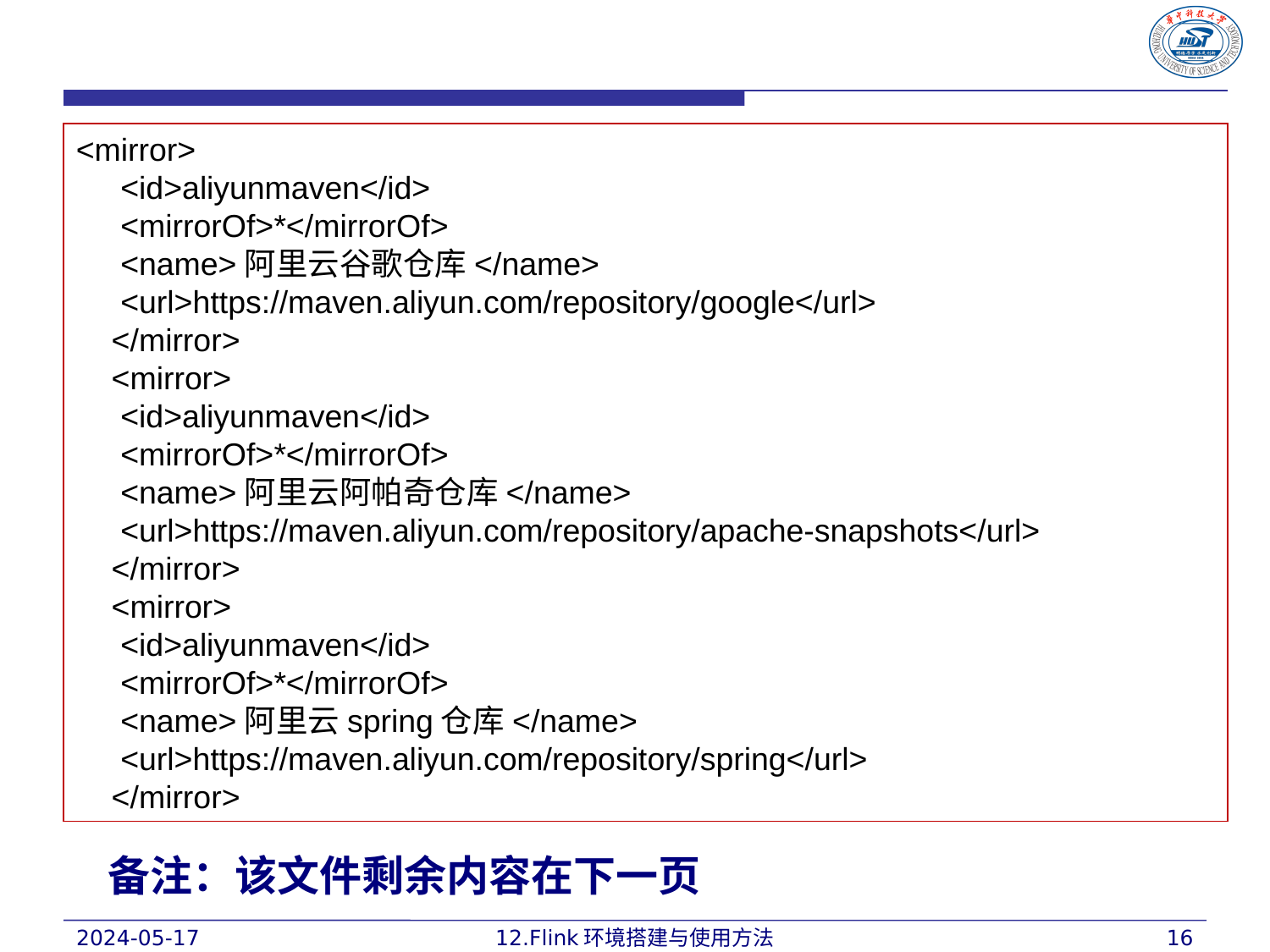

<mirror>
     <id>aliyunmaven</id>
     <mirrorOf>*</mirrorOf>
     <name>阿里云谷歌仓库</name>
     <url>https://maven.aliyun.com/repository/google</url>
    </mirror>
    <mirror>
     <id>aliyunmaven</id>
     <mirrorOf>*</mirrorOf>
     <name>阿里云阿帕奇仓库</name>
     <url>https://maven.aliyun.com/repository/apache-snapshots</url>
    </mirror>
    <mirror>
     <id>aliyunmaven</id>
     <mirrorOf>*</mirrorOf>
     <name>阿里云spring仓库</name>
     <url>https://maven.aliyun.com/repository/spring</url>
    </mirror>
备注：该文件剩余内容在下一页
2024-05-17
12.Flink环境搭建与使用方法
16